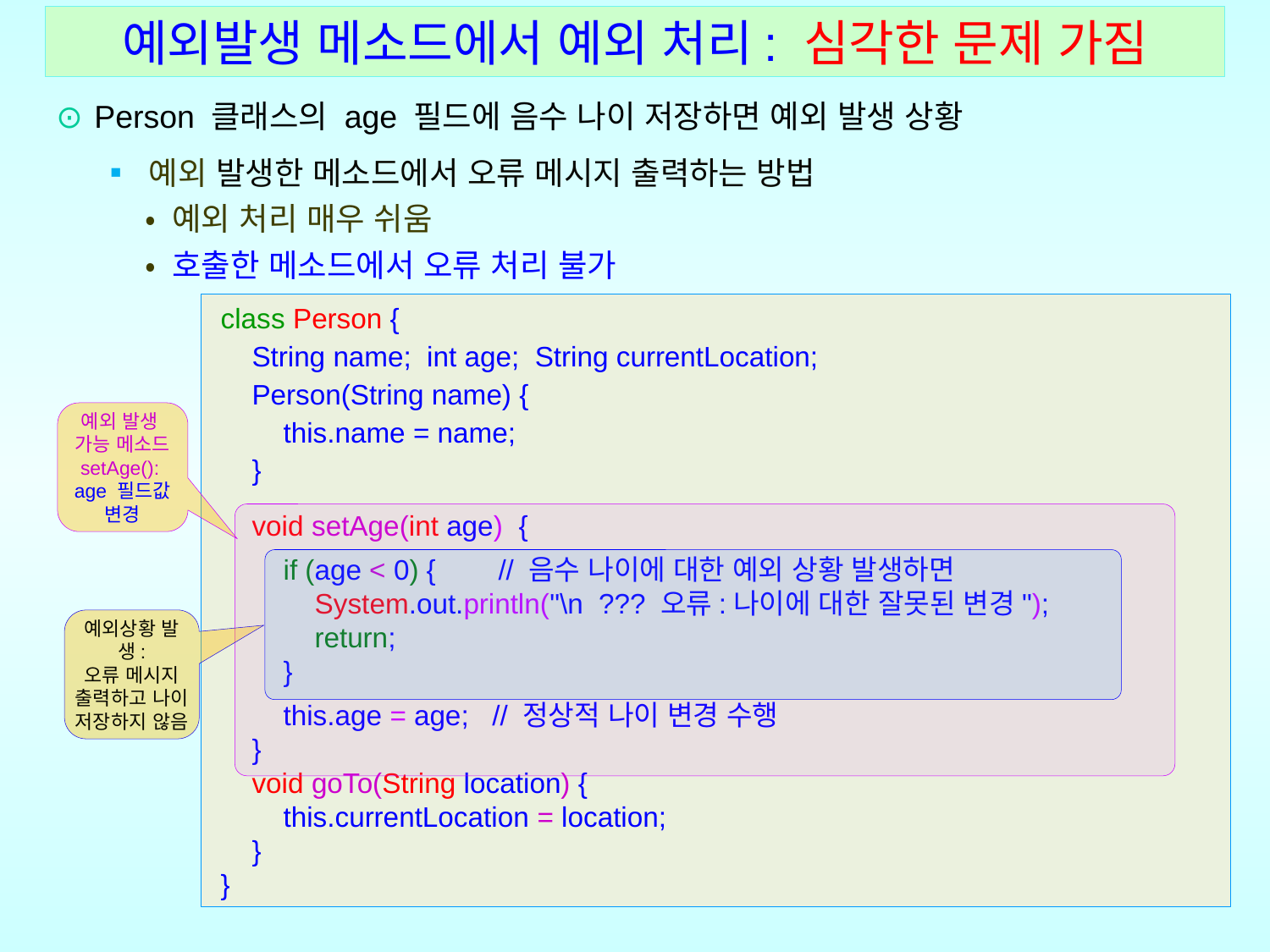

예외발생 메소드에서 예외 처리: 심각한 문제 가짐
⊙ Person 클래스의 age 필드에 음수 나이 저장하면 예외 발생 상황
     ▪ 예외 발생한 메소드에서 오류 메시지 출력하는 방법
          • 예외 처리 매우 쉬움
          • 호출한 메소드에서 오류 처리 불가
class Person {
    String name;  int age;  String currentLocation;
    Person(String name) {
        this.name = name;
    }

    void setAge(int age)  {
        if (age < 0) {        // 음수 나이에 대한 예외 상황 발생하면
            System.out.println("\n  ??? 오류:나이에 대한 잘못된 변경");
            return;
        }
        this.age = age;   // 정상적 나이 변경 수행
    }
    void goTo(String location) {
        this.currentLocation = location;
    }
}
예외 발생
가능 메소드 setAge():
age 필드값 변경

예외상황 발생:
오류 메시지 출력하고 나이 저장하지 않음